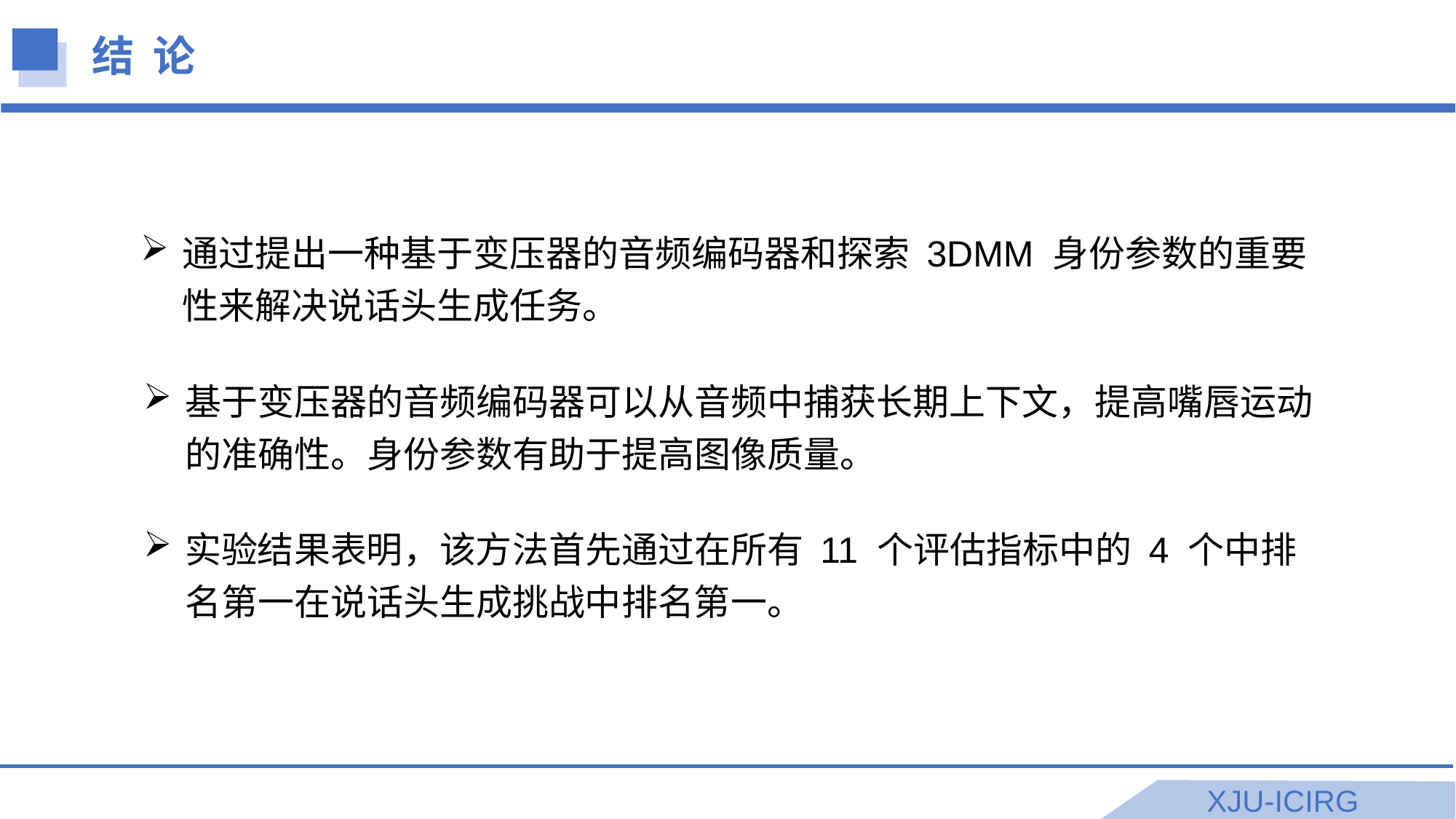

结  论

通过提出一种基于变压器的音频编码器和探索 3DMM 身份参数的重要性来解决说话头生成任务。
基于变压器的音频编码器可以从音频中捕获长期上下文，提高嘴唇运动的准确性。身份参数有助于提高图像质量。
实验结果表明，该方法首先通过在所有 11 个评估指标中的 4 个中排名第一在说话头生成挑战中排名第一。
XJU-ICIRG